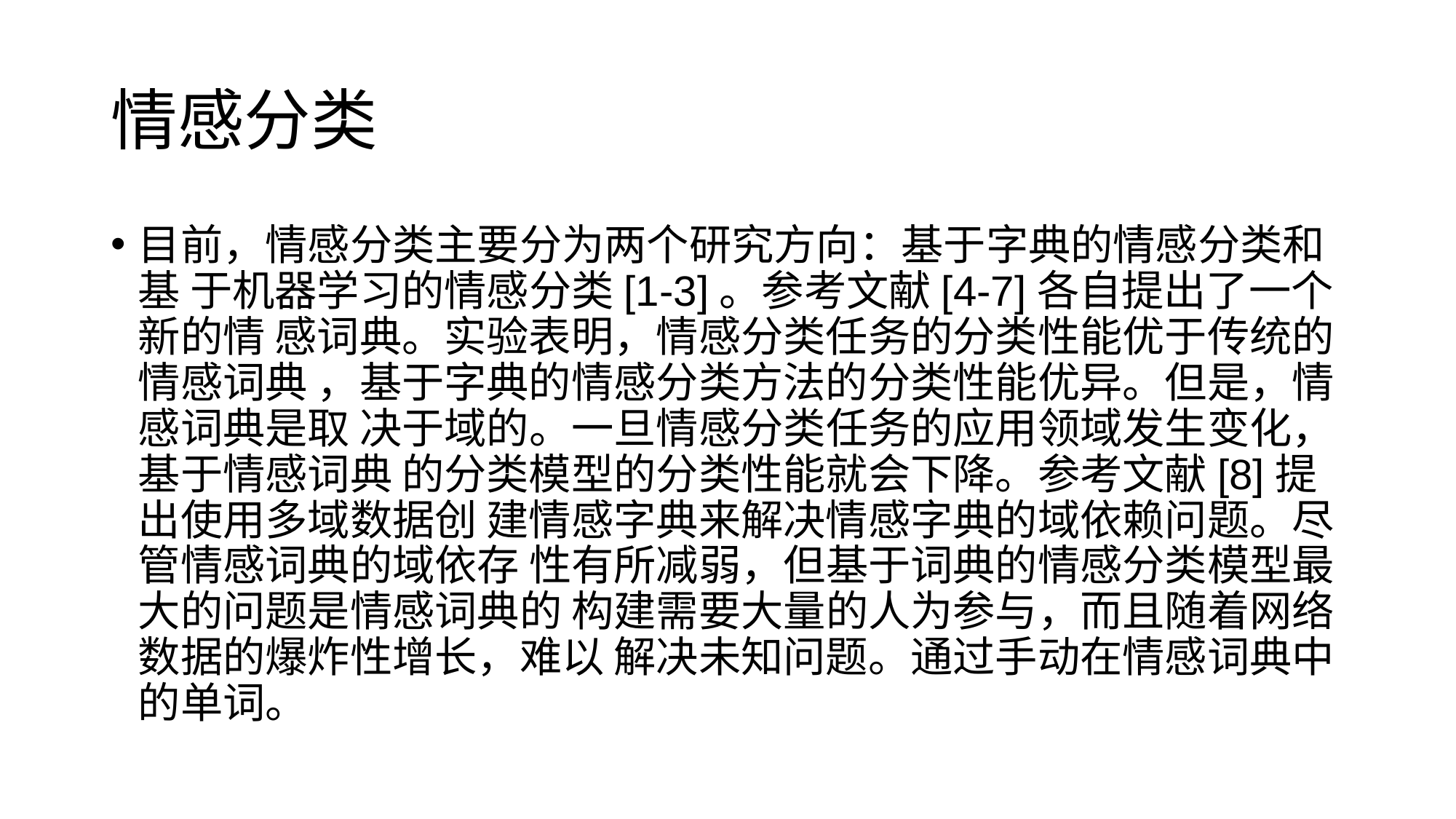

# 情感分类
目前，情感分类主要分为两个研究方向：基于字典的情感分类和基 于机器学习的情感分类[1‑3]。参考文献[4‑7]各自提出了一个新的情 感词典。实验表明，情感分类任务的分类性能优于传统的情感词典 ，基于字典的情感分类方法的分类性能优异。但是，情感词典是取 决于域的。一旦情感分类任务的应用领域发生变化，基于情感词典 的分类模型的分类性能就会下降。参考文献[8]提出使用多域数据创 建情感字典来解决情感字典的域依赖问题。尽管情感词典的域依存 性有所减弱，但基于词典的情感分类模型最大的问题是情感词典的 构建需要大量的人为参与，而且随着网络数据的爆炸性增长，难以 解决未知问题。通过手动在情感词典中的单词。